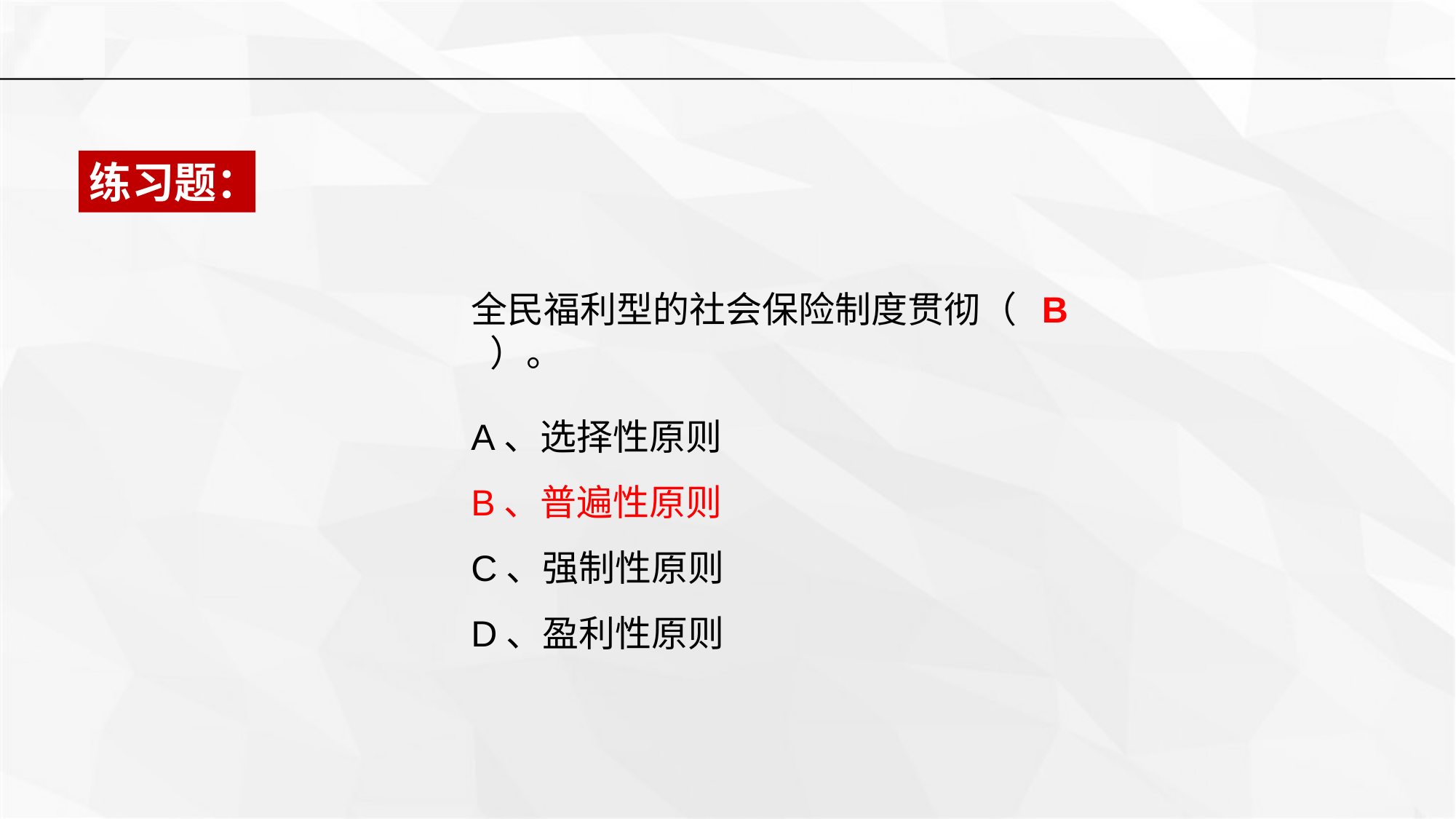

练习题：
全民福利型的社会保险制度贯彻（  B  ）。
A、选择性原则
B、普遍性原则
C、强制性原则
D、盈利性原则